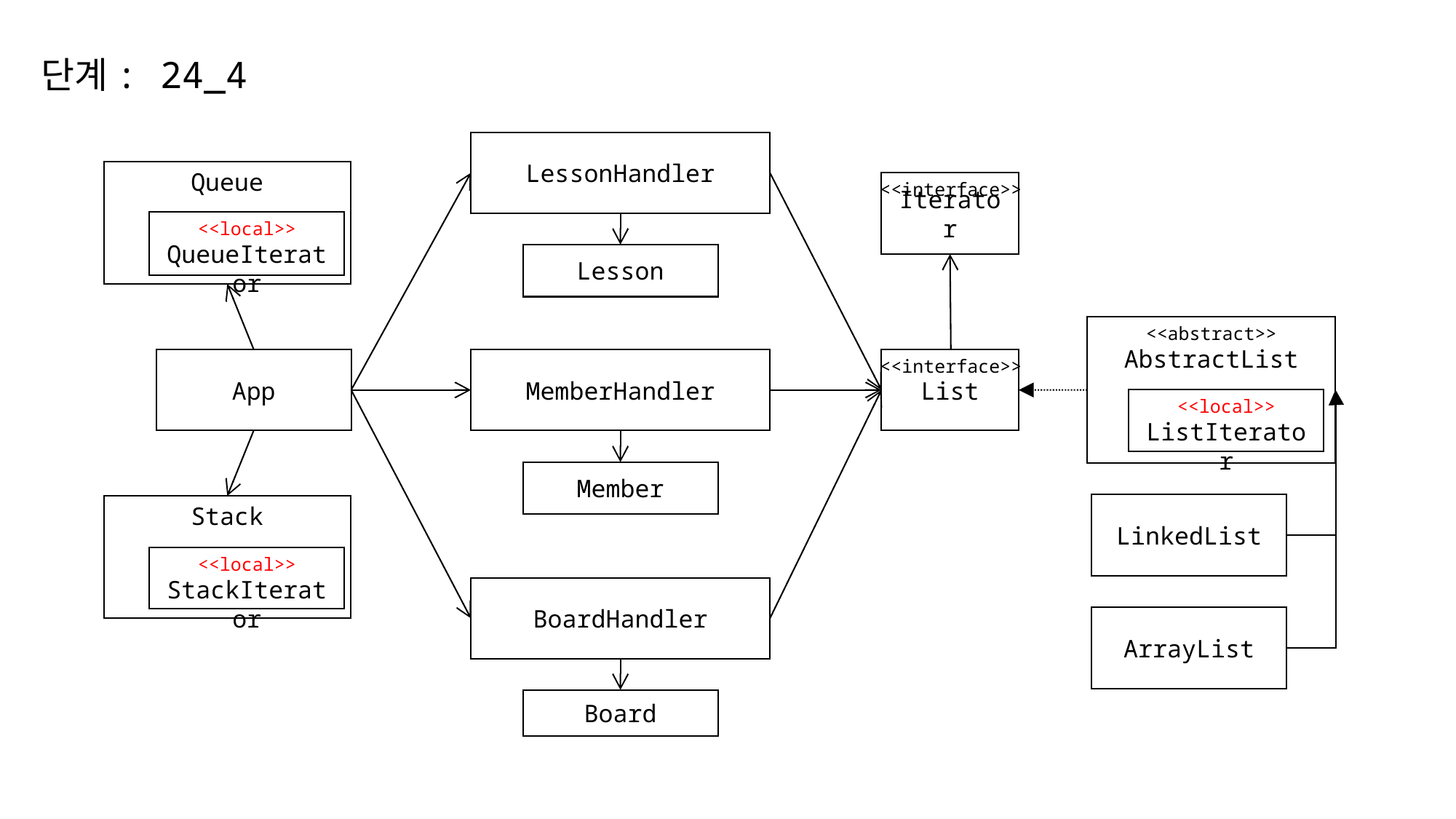

단계: 24_4
LessonHandler
Queue
<<interface>>
Iterator
<<local>>
QueueIterator
Lesson
<<abstract>>
AbstractList
<<interface>>
List
MemberHandler
App
<<local>>
ListIterator
Member
LinkedList
Stack
<<local>>
StackIterator
BoardHandler
ArrayList
Board